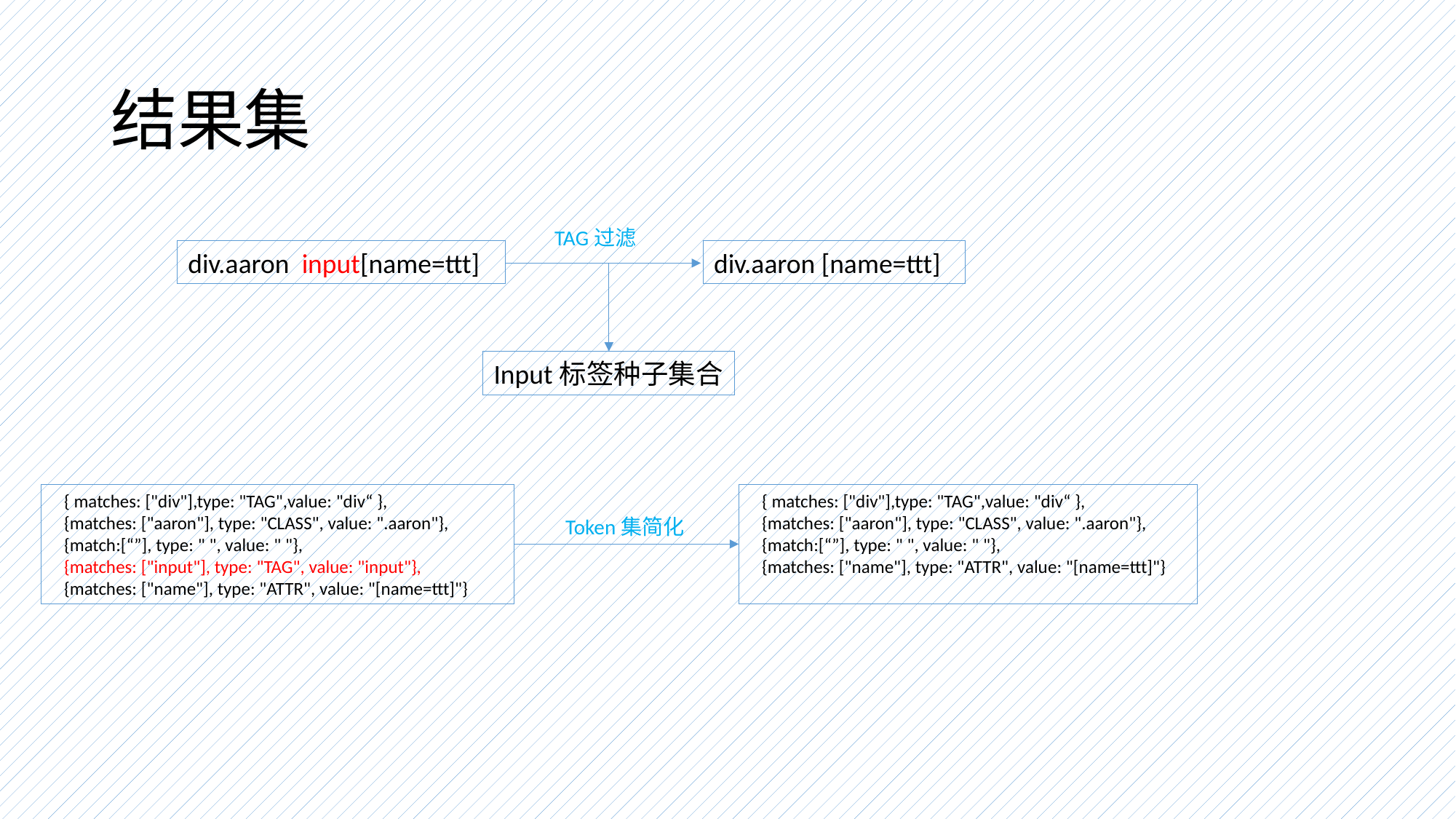

# 结果集
TAG过滤
div.aaron  input[name=ttt]
div.aaron [name=ttt]
Input标签种子集合
   { matches: ["div"],type: "TAG",value: "div“ },
   {matches: ["aaron"], type: "CLASS", value: ".aaron"},
   {match:[“”], type: " ", value: " "},
   {matches: ["name"], type: "ATTR", value: "[name=ttt]"}

   { matches: ["div"],type: "TAG",value: "div“ },
   {matches: ["aaron"], type: "CLASS", value: ".aaron"},
   {match:[“”], type: " ", value: " "},
   {matches: ["input"], type: "TAG", value: "input"},
   {matches: ["name"], type: "ATTR", value: "[name=ttt]"}
Token集简化